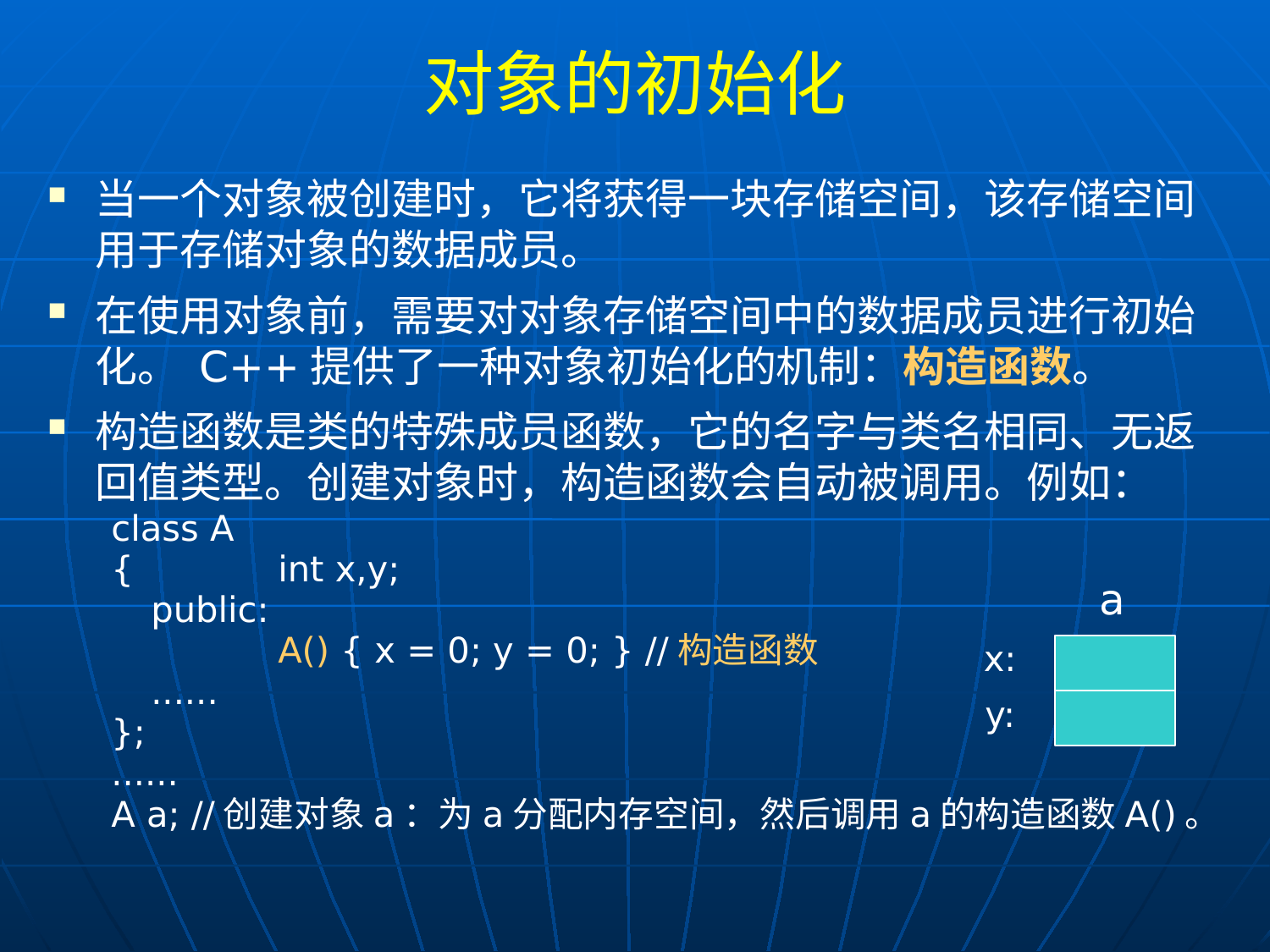

# 对象的初始化
当一个对象被创建时，它将获得一块存储空间，该存储空间用于存储对象的数据成员。
在使用对象前，需要对对象存储空间中的数据成员进行初始化。 C++提供了一种对象初始化的机制：构造函数。
构造函数是类的特殊成员函数，它的名字与类名相同、无返回值类型。创建对象时，构造函数会自动被调用。例如：
class A
{		int x,y;
	public:
		A() { x = 0; y = 0; } //构造函数
	......
};
......
A a; //创建对象a：为a分配内存空间，然后调用a的构造函数A()。
a
  x:

  y: